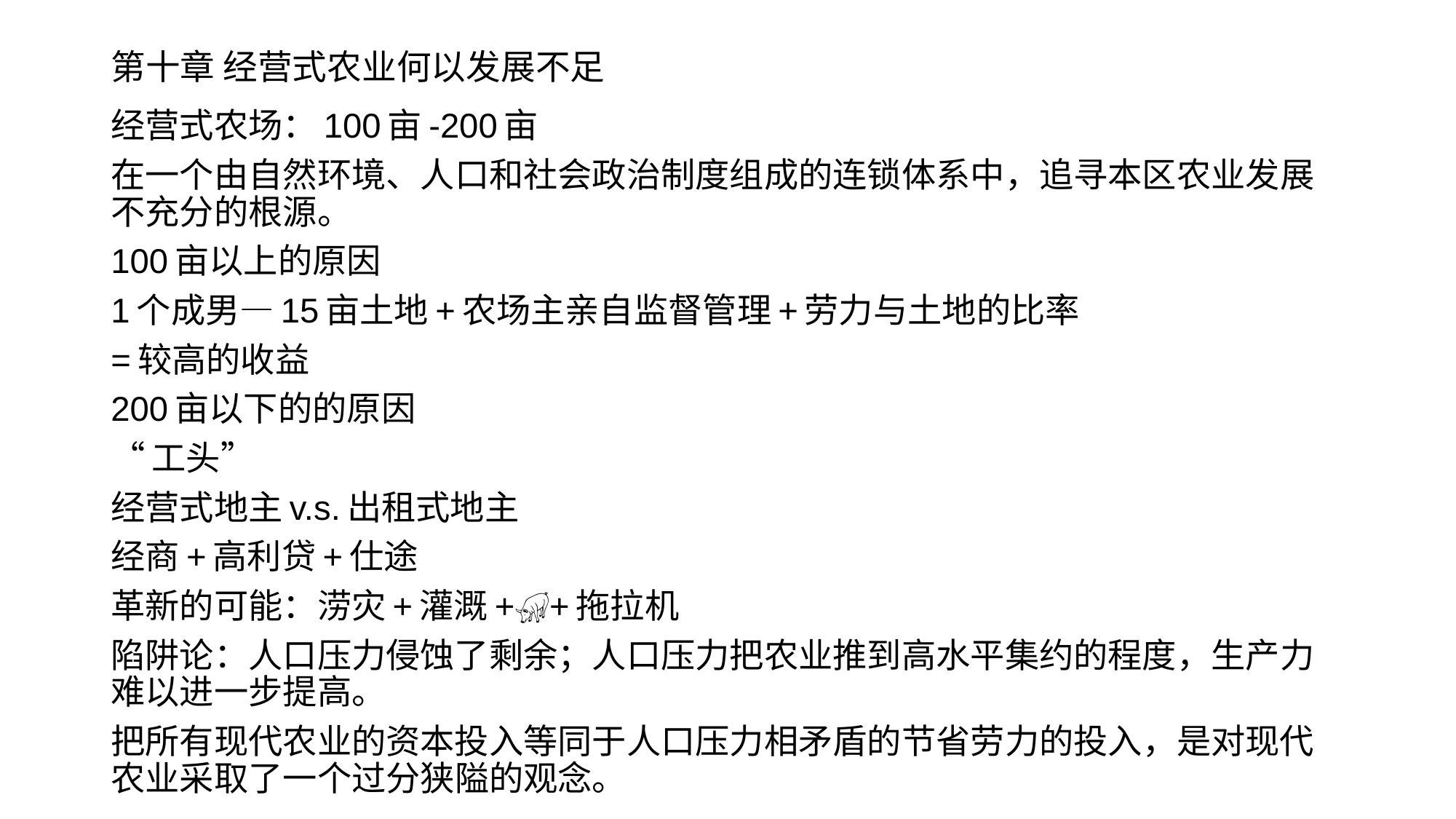

# 第十章 经营式农业何以发展不足
经营式农场：100亩-200亩
在一个由自然环境、人口和社会政治制度组成的连锁体系中，追寻本区农业发展不充分的根源。
100亩以上的原因
1个成男—15亩土地+农场主亲自监督管理+劳力与土地的比率
=较高的收益
200亩以下的的原因
“工头”
经营式地主v.s.出租式地主
经商+高利贷+仕途
革新的可能：涝灾+灌溉+🐖+拖拉机
陷阱论：人口压力侵蚀了剩余；人口压力把农业推到高水平集约的程度，生产力难以进一步提高。
把所有现代农业的资本投入等同于人口压力相矛盾的节省劳力的投入，是对现代农业采取了一个过分狭隘的观念。